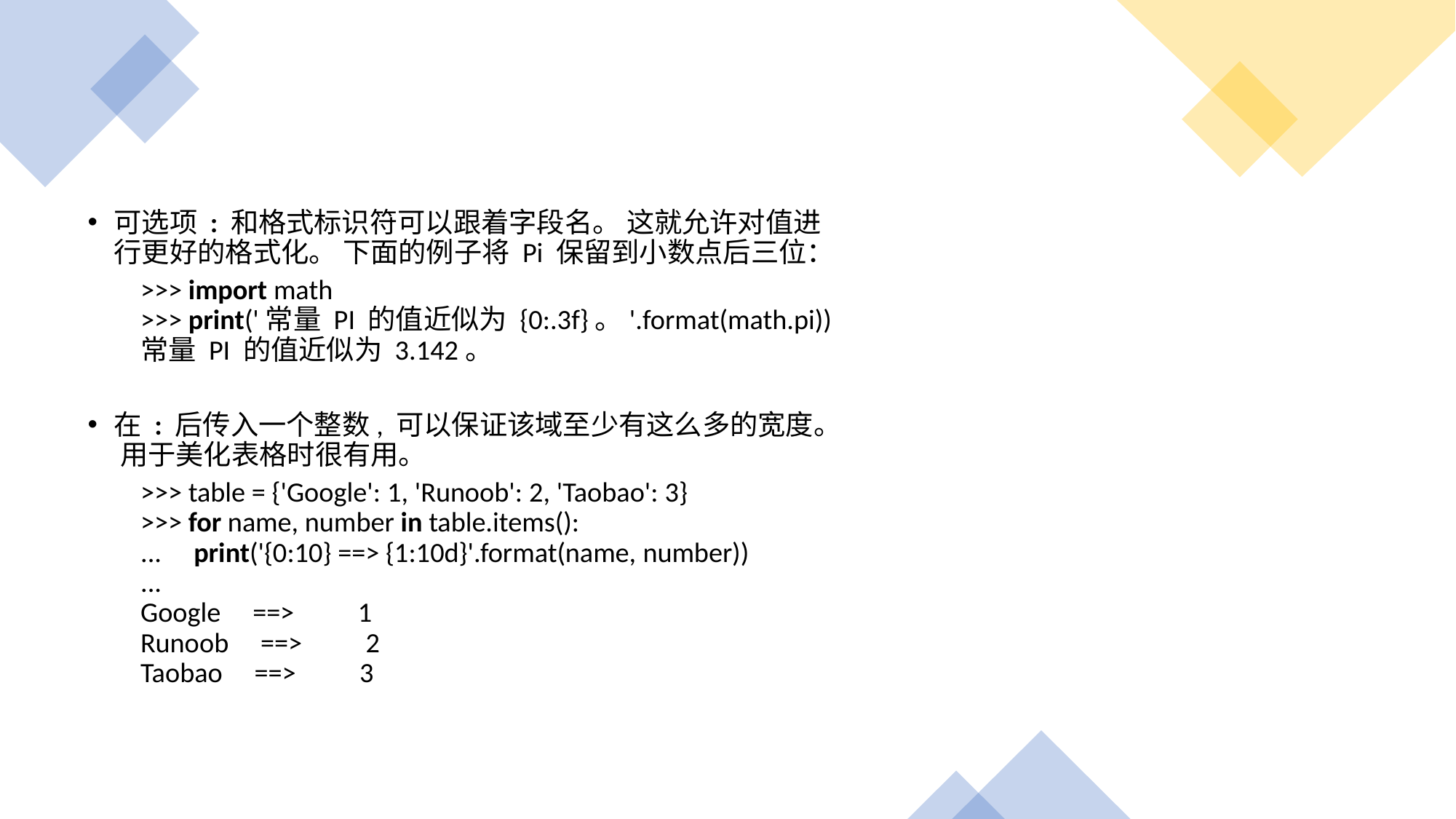

可选项 : 和格式标识符可以跟着字段名。 这就允许对值进行更好的格式化。 下面的例子将 Pi 保留到小数点后三位：
>>> import math
>>> print('常量 PI 的值近似为 {0:.3f}。'.format(math.pi))
常量 PI 的值近似为 3.142。
在 : 后传入一个整数, 可以保证该域至少有这么多的宽度。 用于美化表格时很有用。
>>> table = {'Google': 1, 'Runoob': 2, 'Taobao': 3}
>>> for name, number in table.items():
...     print('{0:10} ==> {1:10d}'.format(name, number))
...
Google     ==>          1
Runoob     ==>          2
Taobao     ==>          3

#